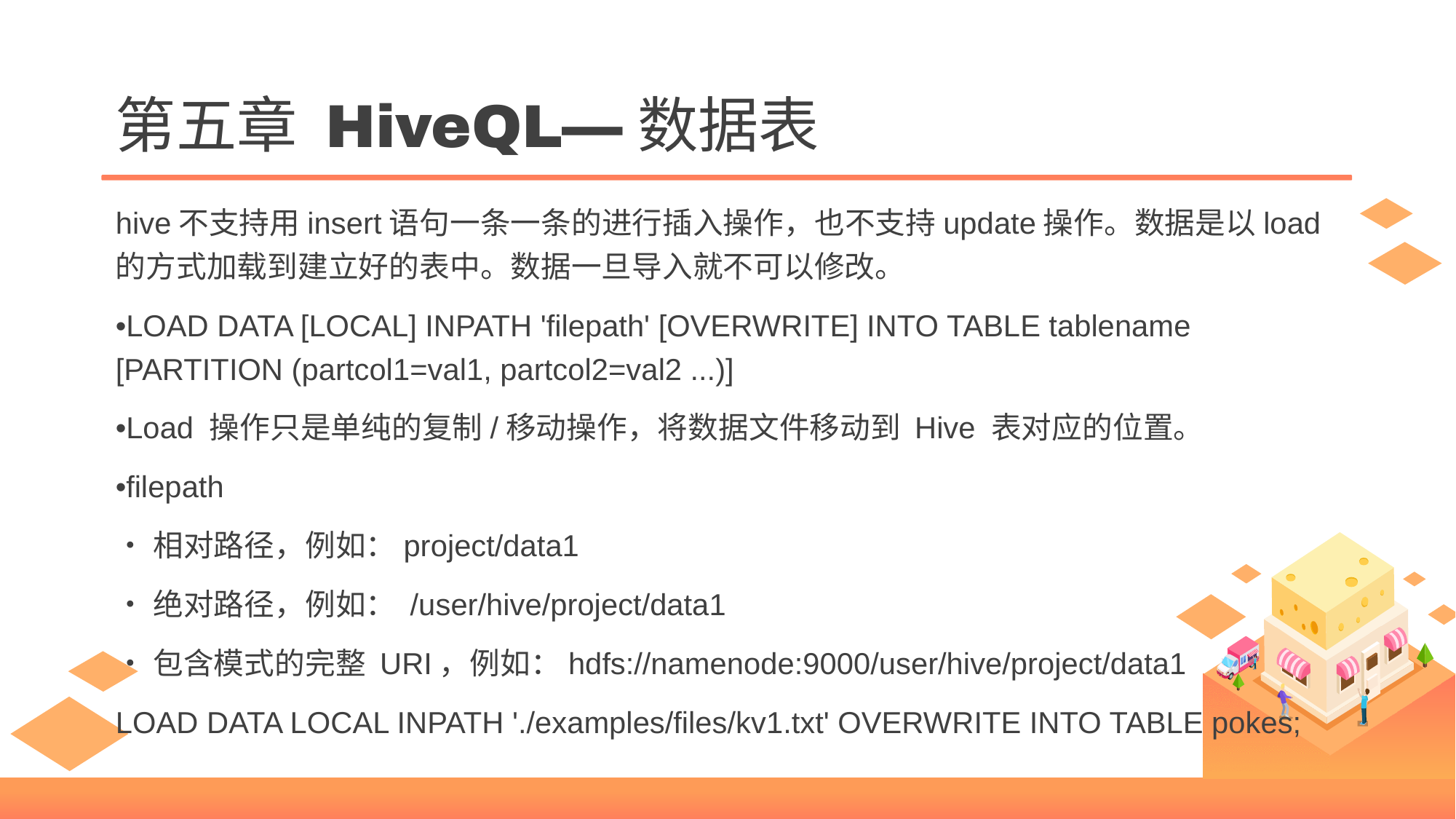

# 第五章 HiveQL—数据表
hive不支持用insert语句一条一条的进行插入操作，也不支持update操作。数据是以load的方式加载到建立好的表中。数据一旦导入就不可以修改。
•LOAD DATA [LOCAL] INPATH 'filepath' [OVERWRITE] INTO TABLE tablename [PARTITION (partcol1=val1, partcol2=val2 ...)]
•Load 操作只是单纯的复制/移动操作，将数据文件移动到 Hive 表对应的位置。
•filepath
•相对路径，例如：project/data1
•绝对路径，例如： /user/hive/project/data1
•包含模式的完整 URI，例如：hdfs://namenode:9000/user/hive/project/data1
LOAD DATA LOCAL INPATH './examples/files/kv1.txt' OVERWRITE INTO TABLE pokes;